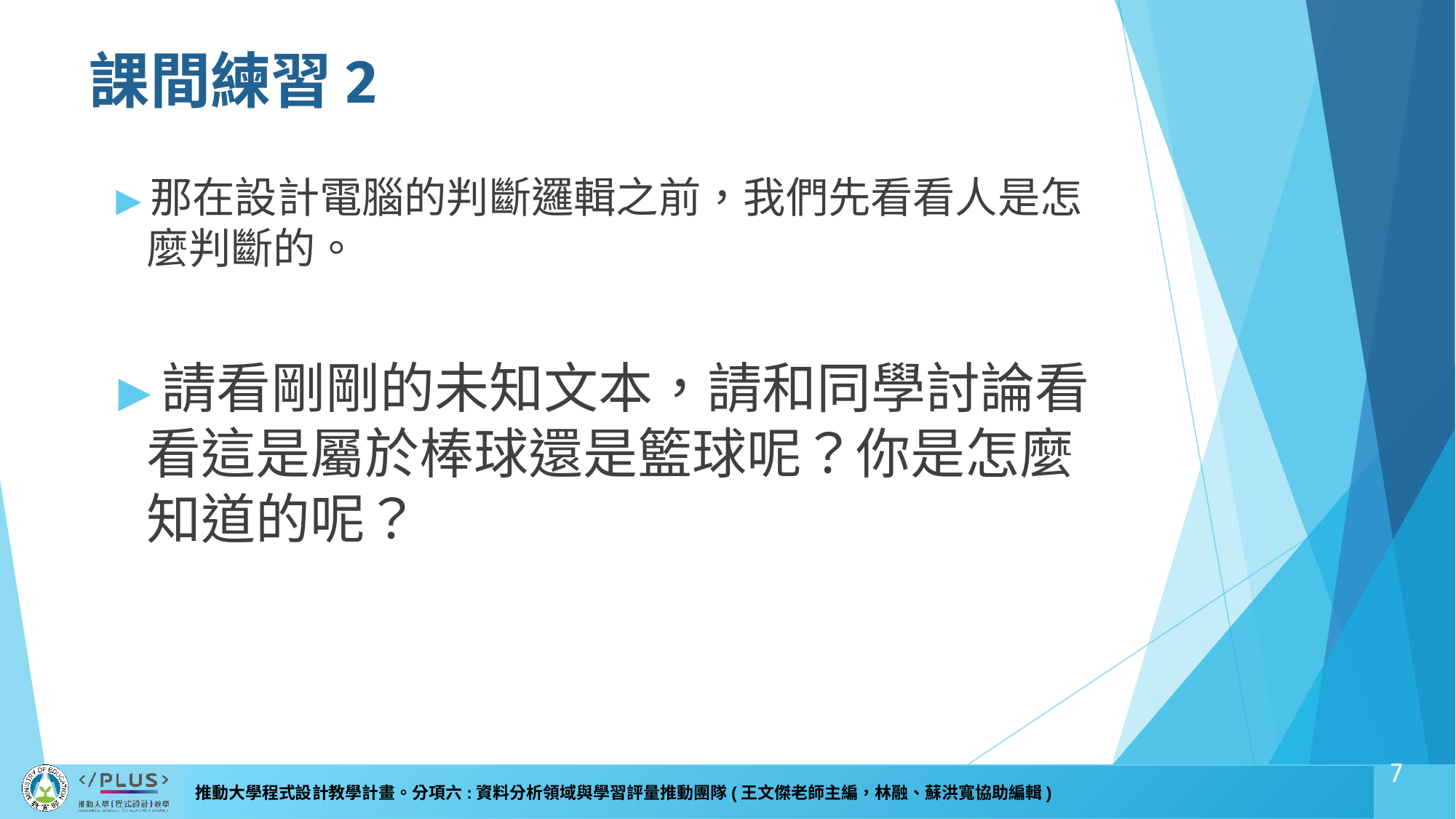

# 課間練習2
那在設計電腦的判斷邏輯之前，我們先看看人是怎麼判斷的。

請看剛剛的未知文本，請和同學討論看看這是屬於棒球還是籃球呢？你是怎麼知道的呢？
7